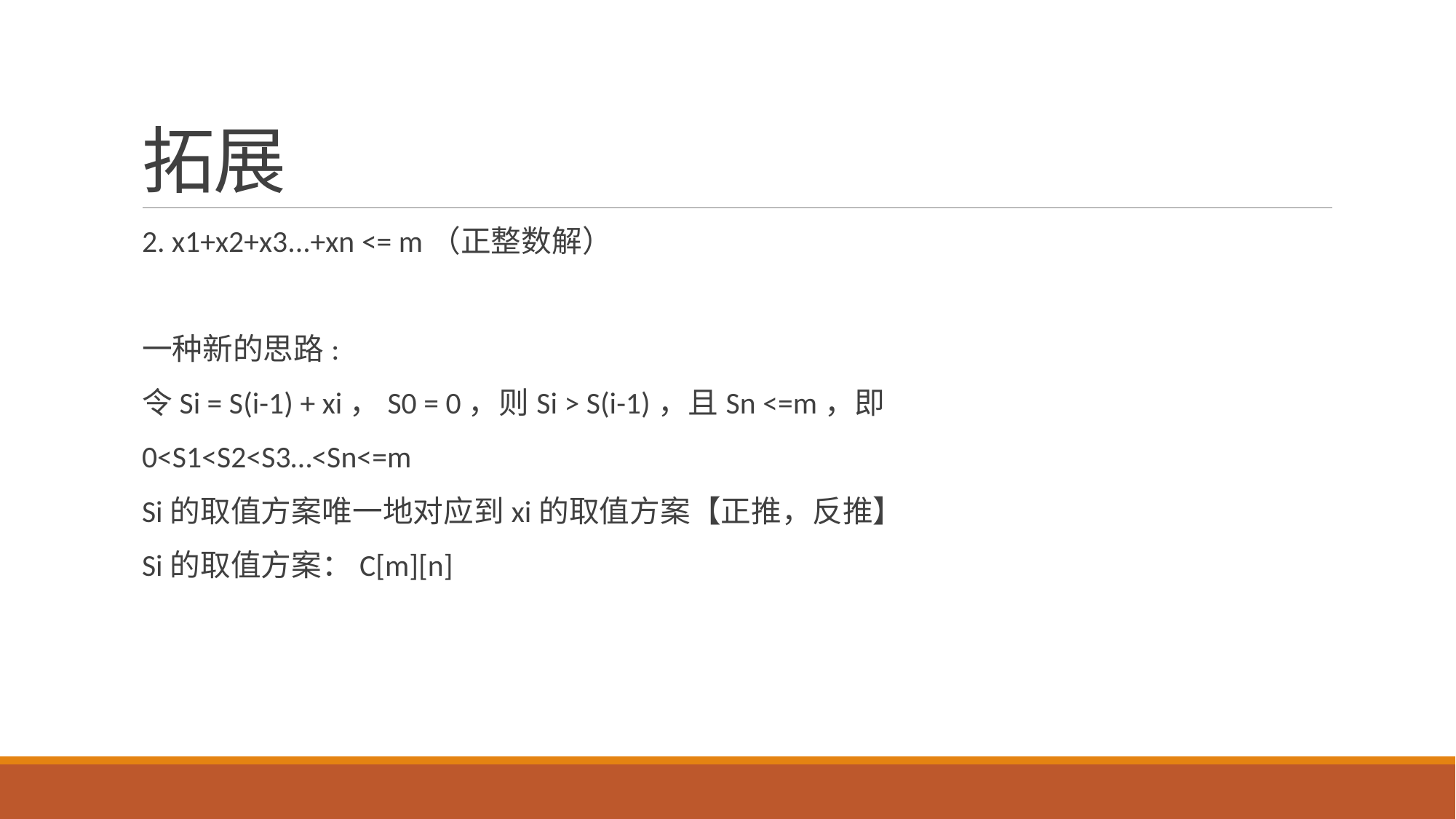

# 拓展
2. x1+x2+x3...+xn <= m（正整数解）

一种新的思路:
令Si = S(i-1) + xi，S0 = 0，则Si > S(i-1)，且Sn <=m，即
0<S1<S2<S3…<Sn<=m
Si的取值方案唯一地对应到xi的取值方案【正推，反推】
Si的取值方案：C[m][n]